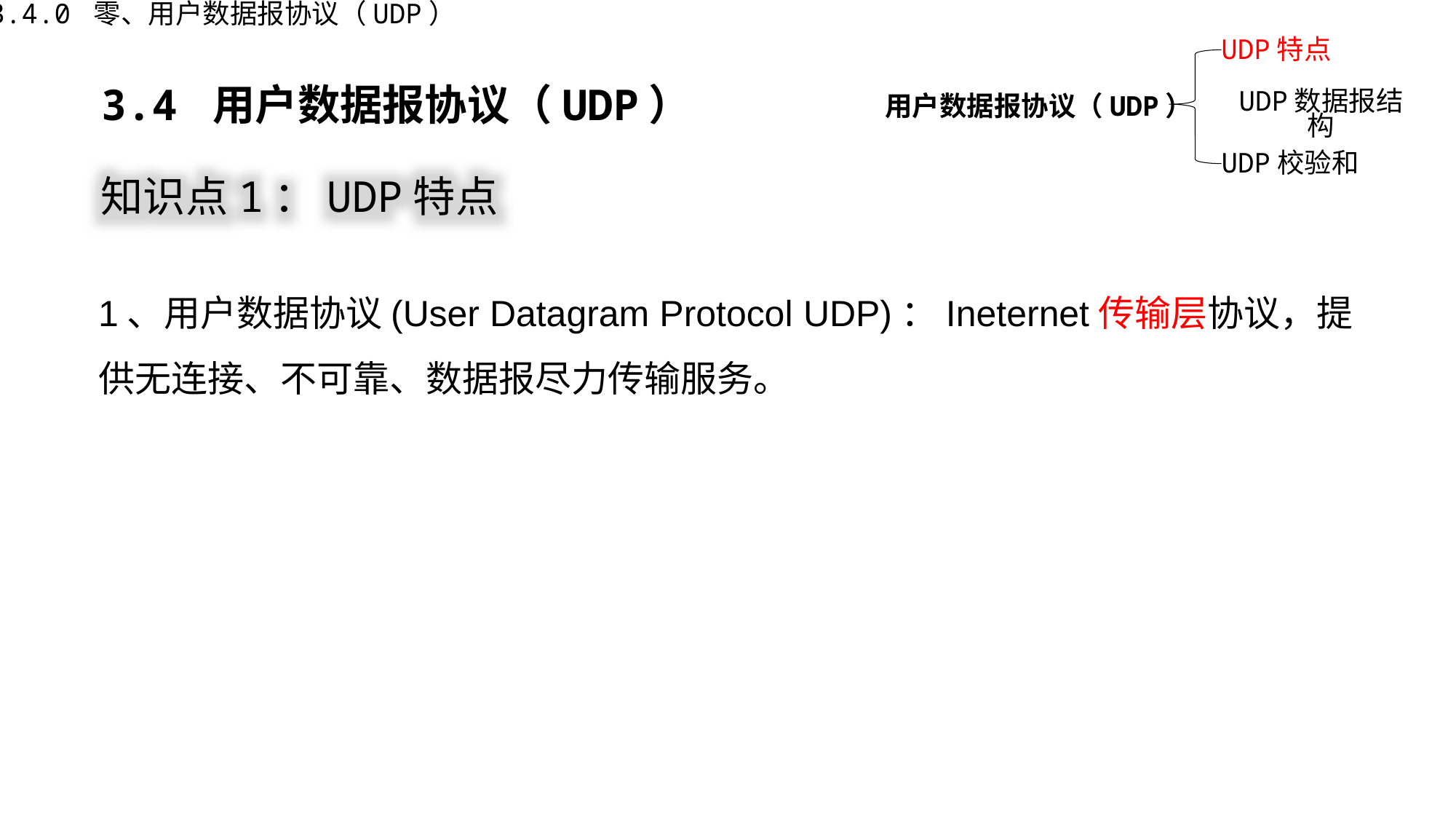

3.4.0 零、用户数据报协议（UDP）
UDP特点

用户数据报协议（UDP）
UDP数据报结构
UDP校验和
3.4 用户数据报协议（UDP）
知识点1：UDP特点
1、用户数据协议(User Datagram Protocol UDP)：Ineternet传输层协议，提供无连接、不可靠、数据报尽力传输服务。